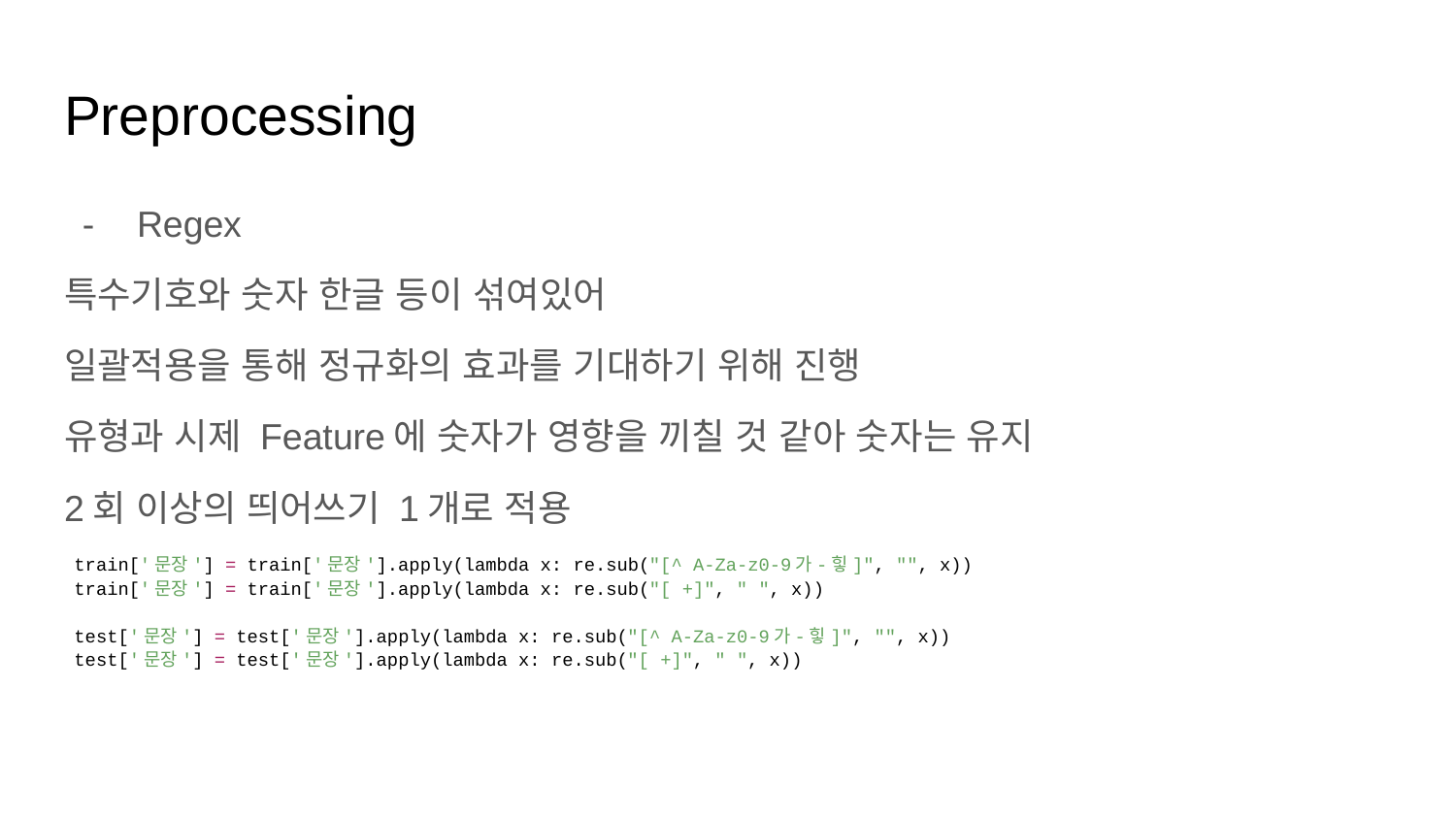

# Preprocessing
Regex
특수기호와 숫자 한글 등이 섞여있어
일괄적용을 통해 정규화의 효과를 기대하기 위해 진행
유형과 시제 Feature에 숫자가 영향을 끼칠 것 같아 숫자는 유지
2회 이상의 띄어쓰기 1개로 적용
train['문장'] = train['문장'].apply(lambda x: re.sub("[^ A-Za-z0-9가-힣]", "", x))
train['문장'] = train['문장'].apply(lambda x: re.sub("[ +]", " ", x))

test['문장'] = test['문장'].apply(lambda x: re.sub("[^ A-Za-z0-9가-힣]", "", x))
test['문장'] = test['문장'].apply(lambda x: re.sub("[ +]", " ", x))